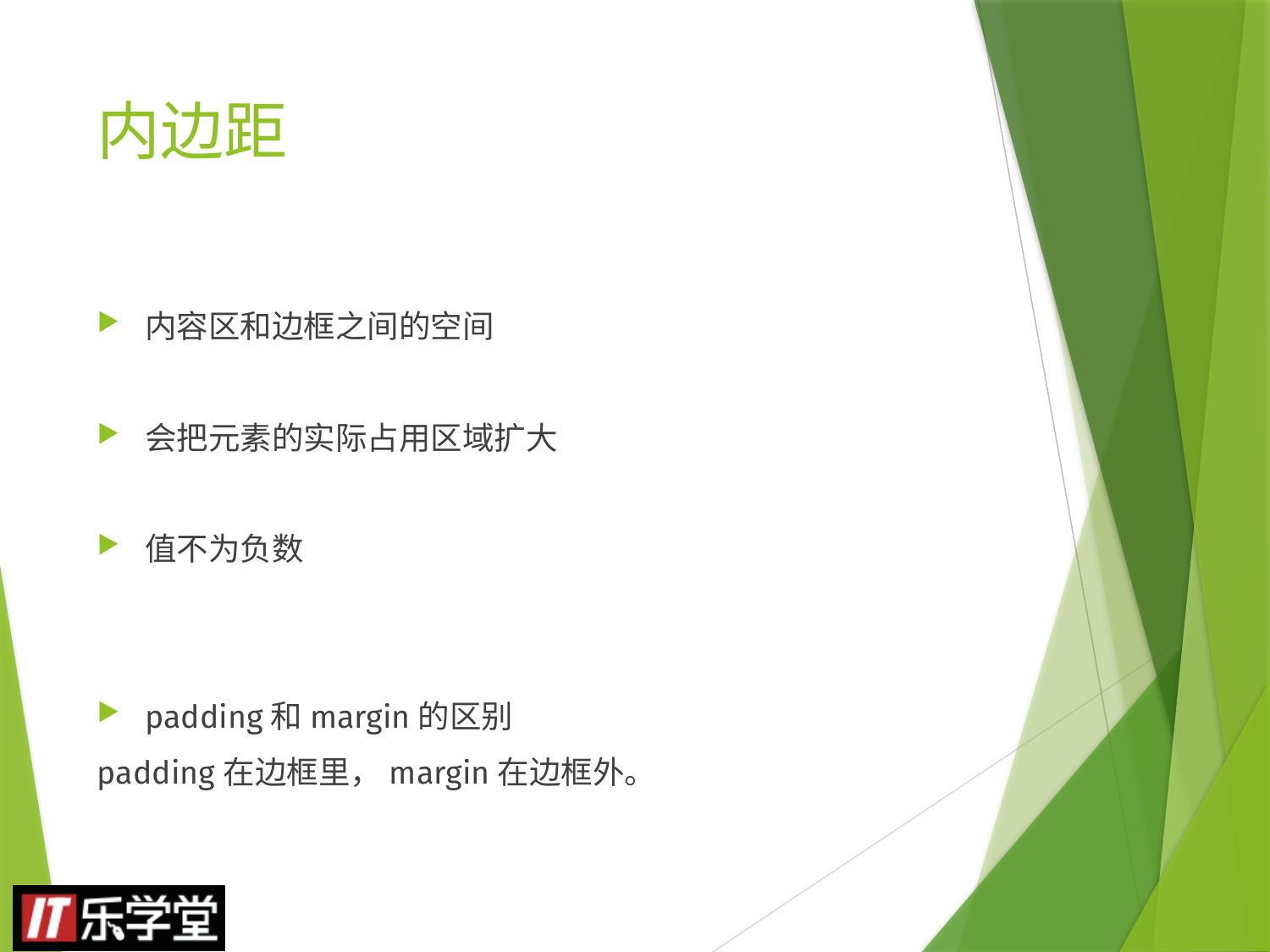

# 内边距
内容区和边框之间的空间

会把元素的实际占用区域扩大

值不为负数

padding和margin的区别
padding在边框里，margin在边框外。